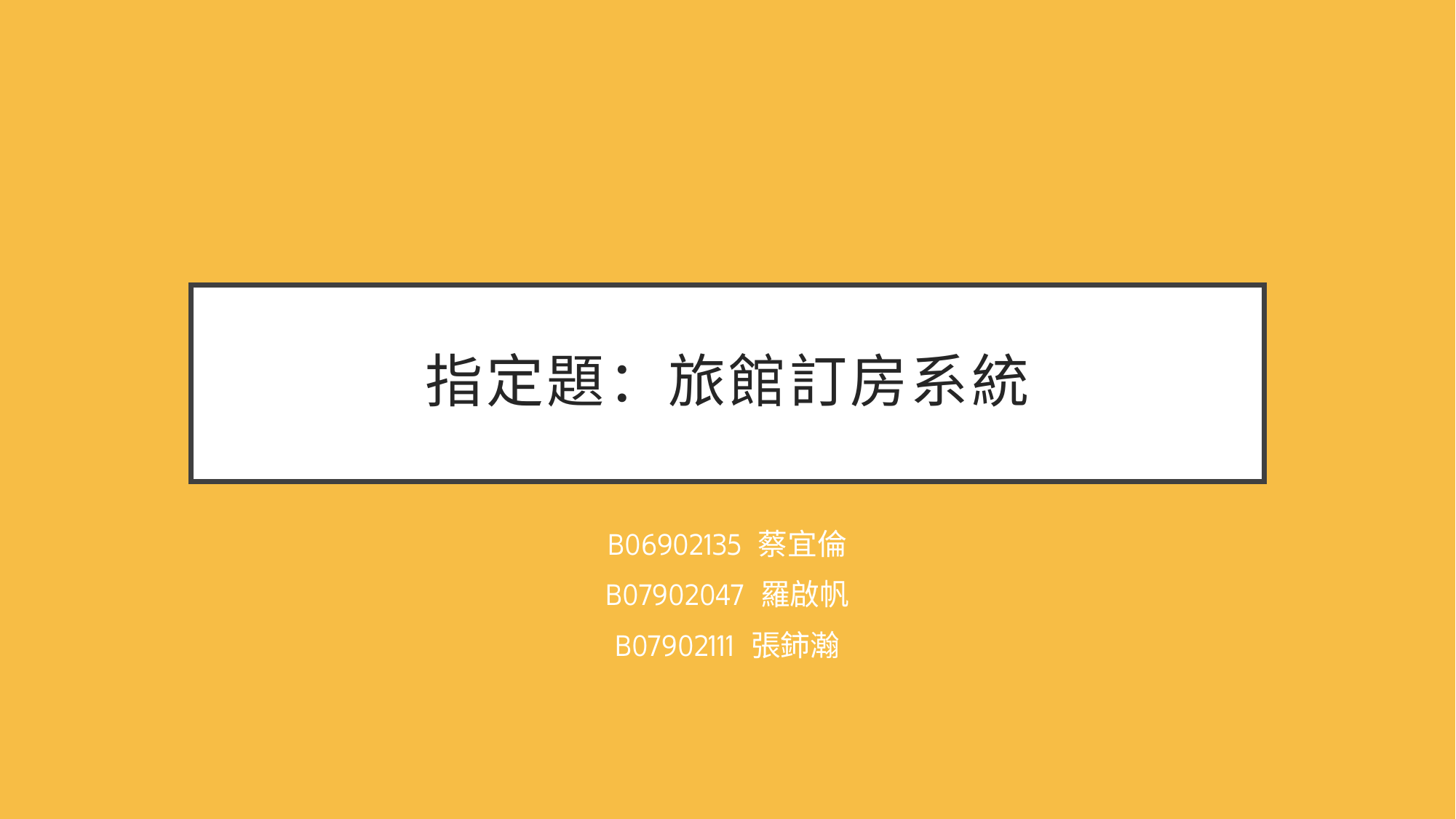

# 指定題：旅館訂房系統
B06902135 蔡宜倫
B07902047 羅啟帆
B07902111 張鈰瀚